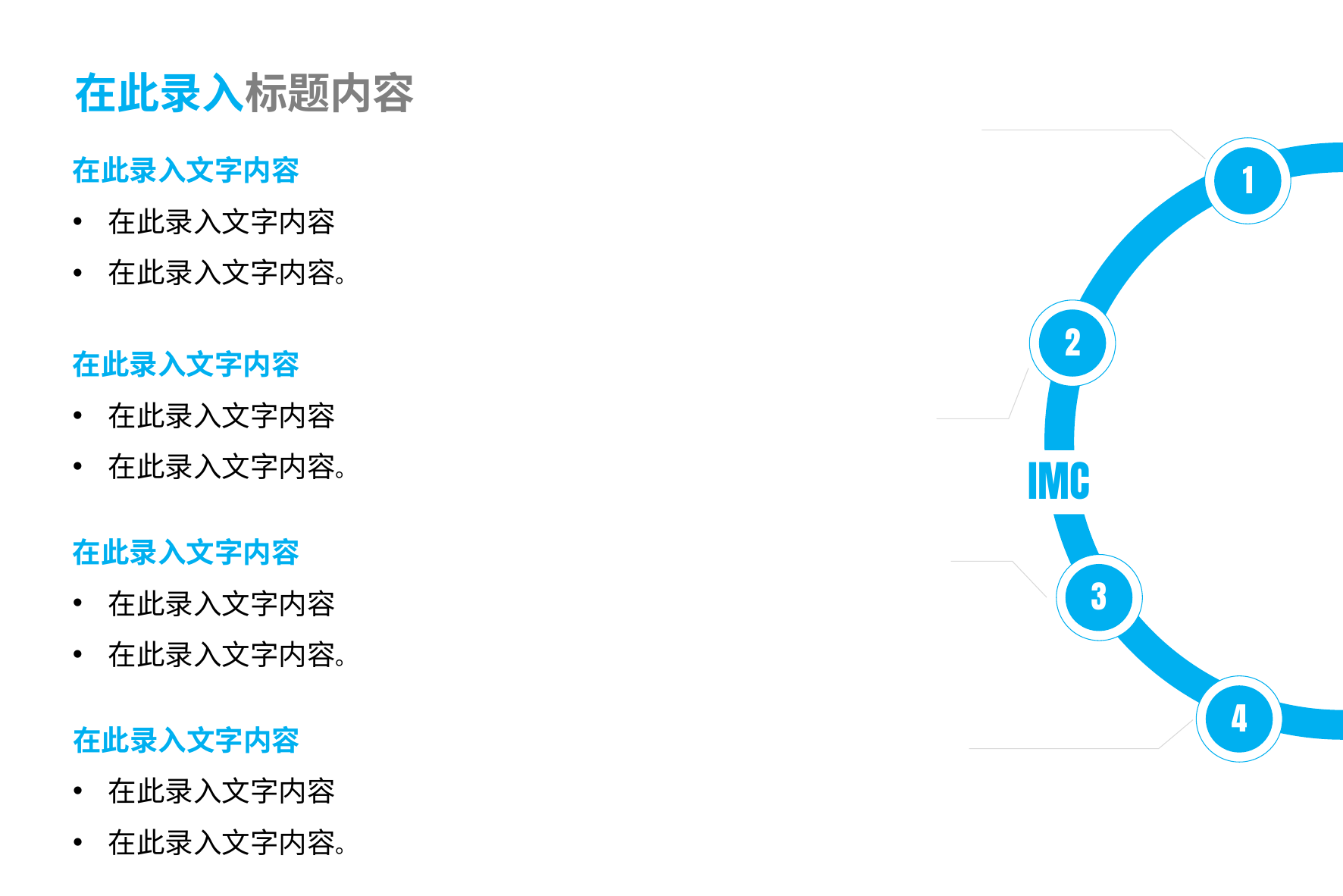

在此录入标题内容

在此录入文字内容
在此录入文字内容
在此录入文字内容。

1

2
在此录入文字内容
在此录入文字内容
在此录入文字内容。

IMC
在此录入文字内容
在此录入文字内容
在此录入文字内容。

3

4
在此录入文字内容
在此录入文字内容
在此录入文字内容。